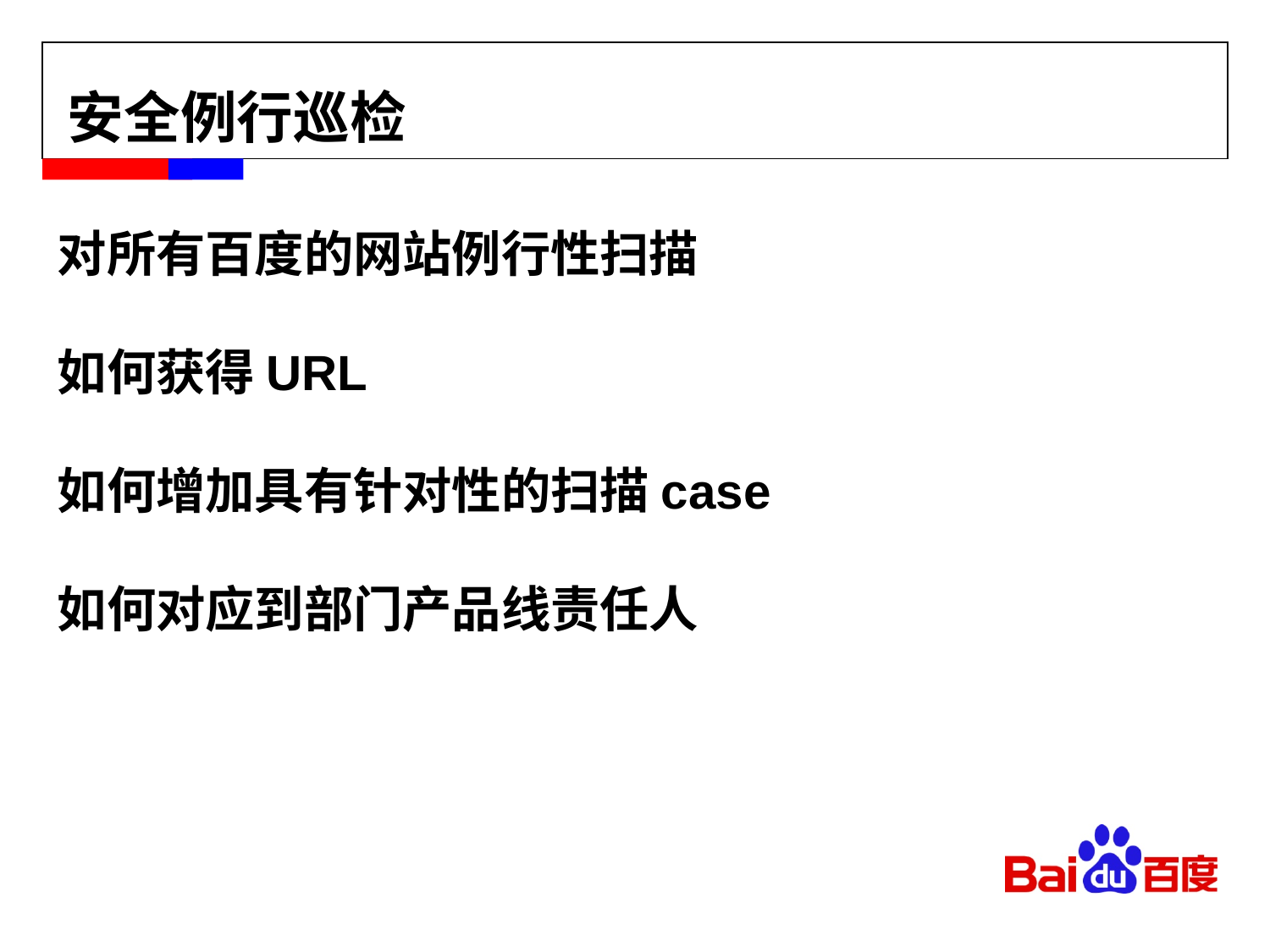

安全例行巡检
对所有百度的网站例行性扫描

如何获得URL

如何增加具有针对性的扫描case

如何对应到部门产品线责任人